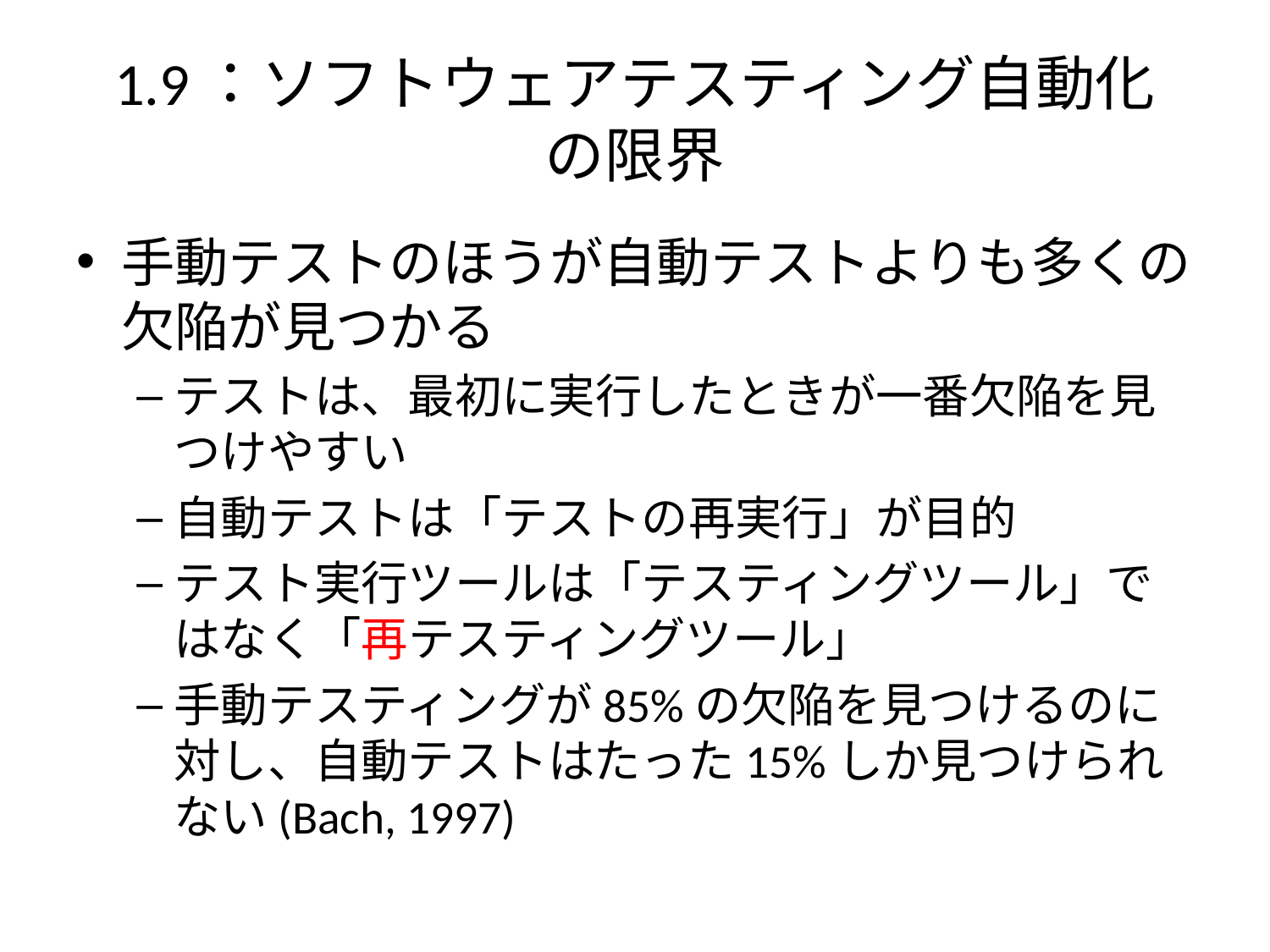

# 1.9：ソフトウェアテスティング自動化 の限界
手動テストのほうが自動テストよりも多くの欠陥が見つかる
テストは、最初に実行したときが一番欠陥を見つけやすい
自動テストは「テストの再実行」が目的
テスト実行ツールは「テスティングツール」ではなく「再テスティングツール」
手動テスティングが85%の欠陥を見つけるのに対し、自動テストはたった15%しか見つけられない(Bach, 1997)